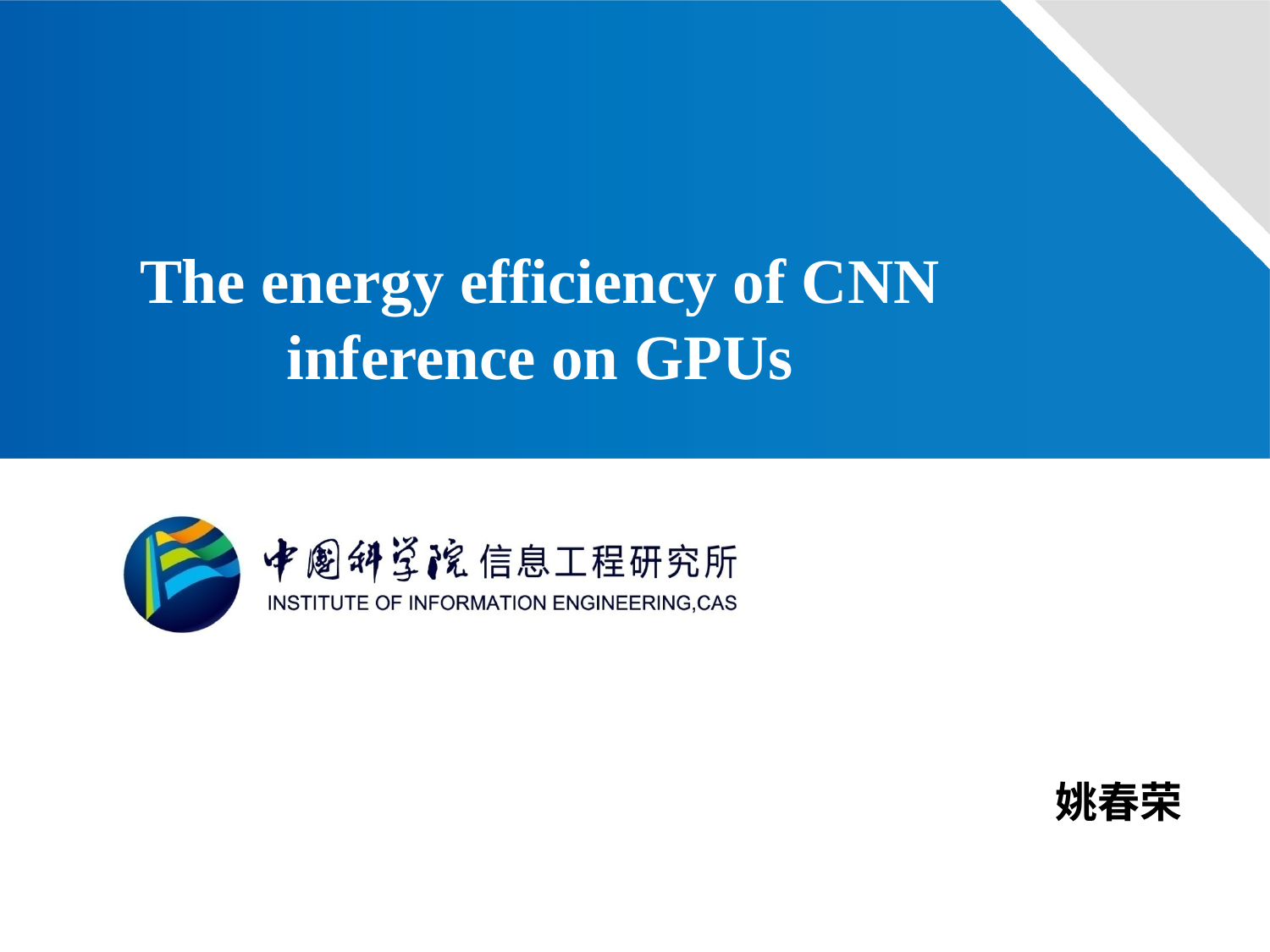

The energy efficiency of CNN inference on GPUs
姚春荣